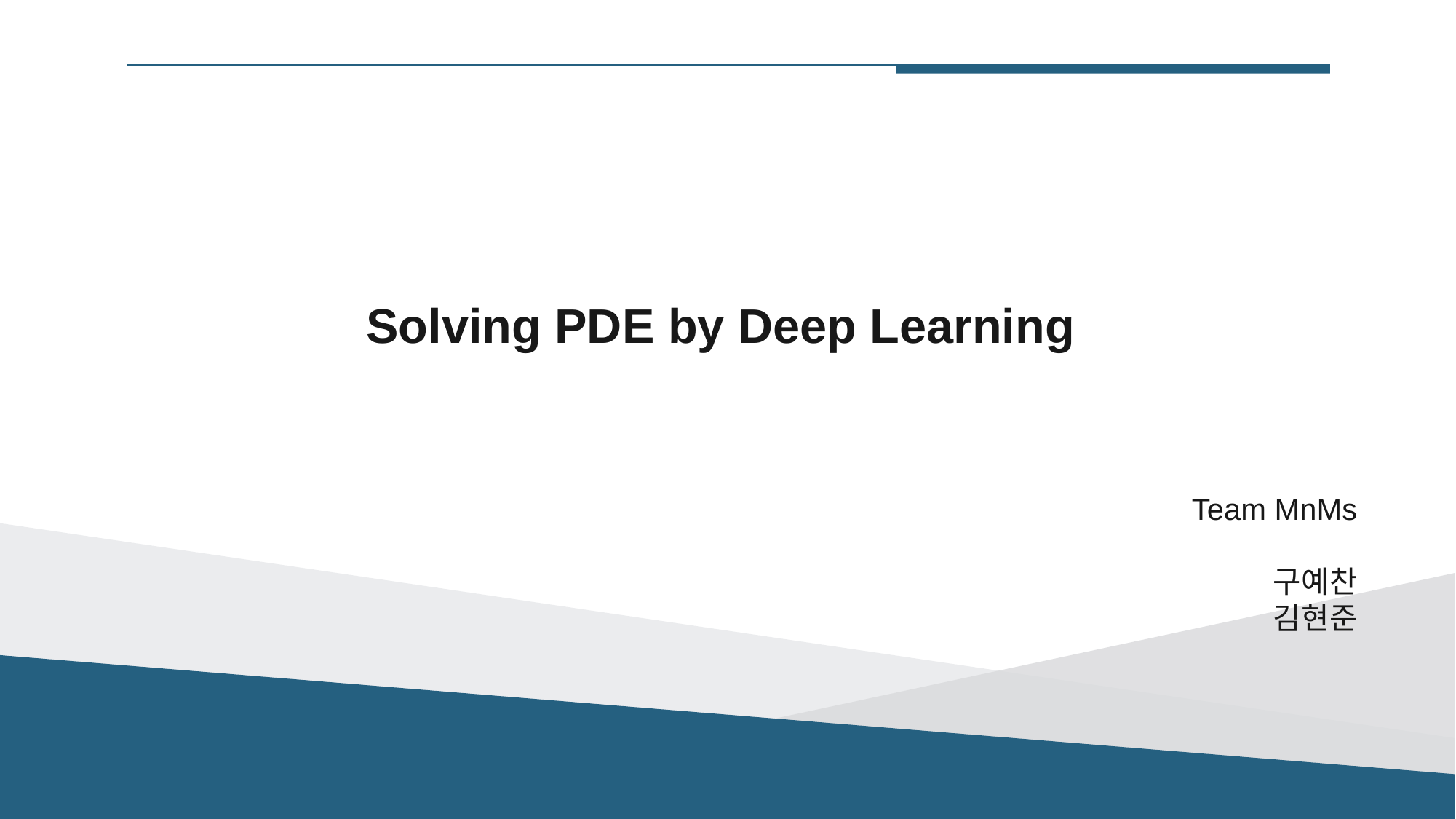

Solving PDE by Deep Learning
Team MnMs

구예찬
김현준